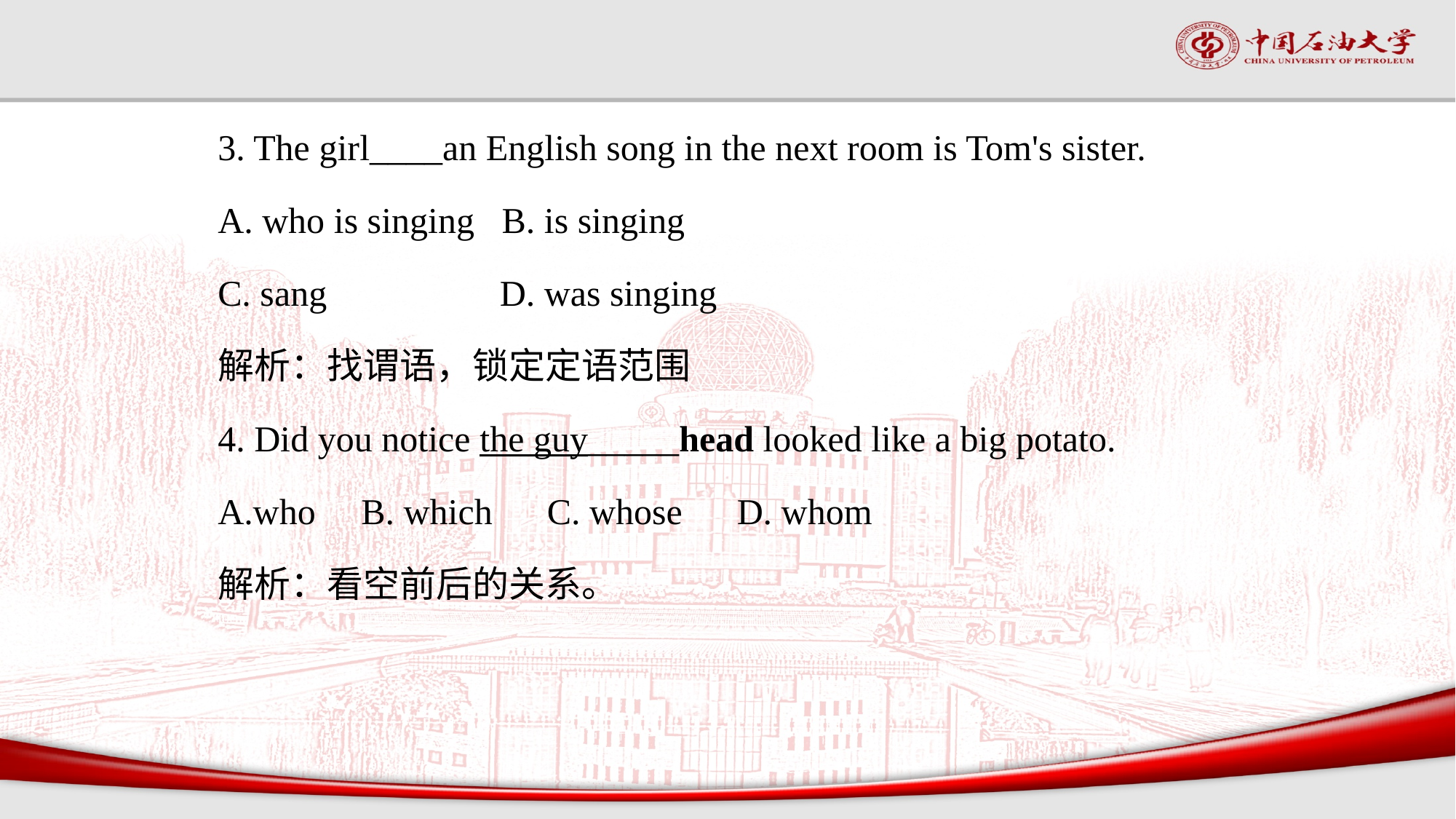

#
3. The girl____an English song in the next room is Tom's sister.
A. who is singing   B. is singing
C. sang                   D. was singing
解析：找谓语，锁定定语范围
4. Did you notice the guy_____head looked like a big potato.
A.who     B. which      C. whose      D. whom
解析：看空前后的关系。